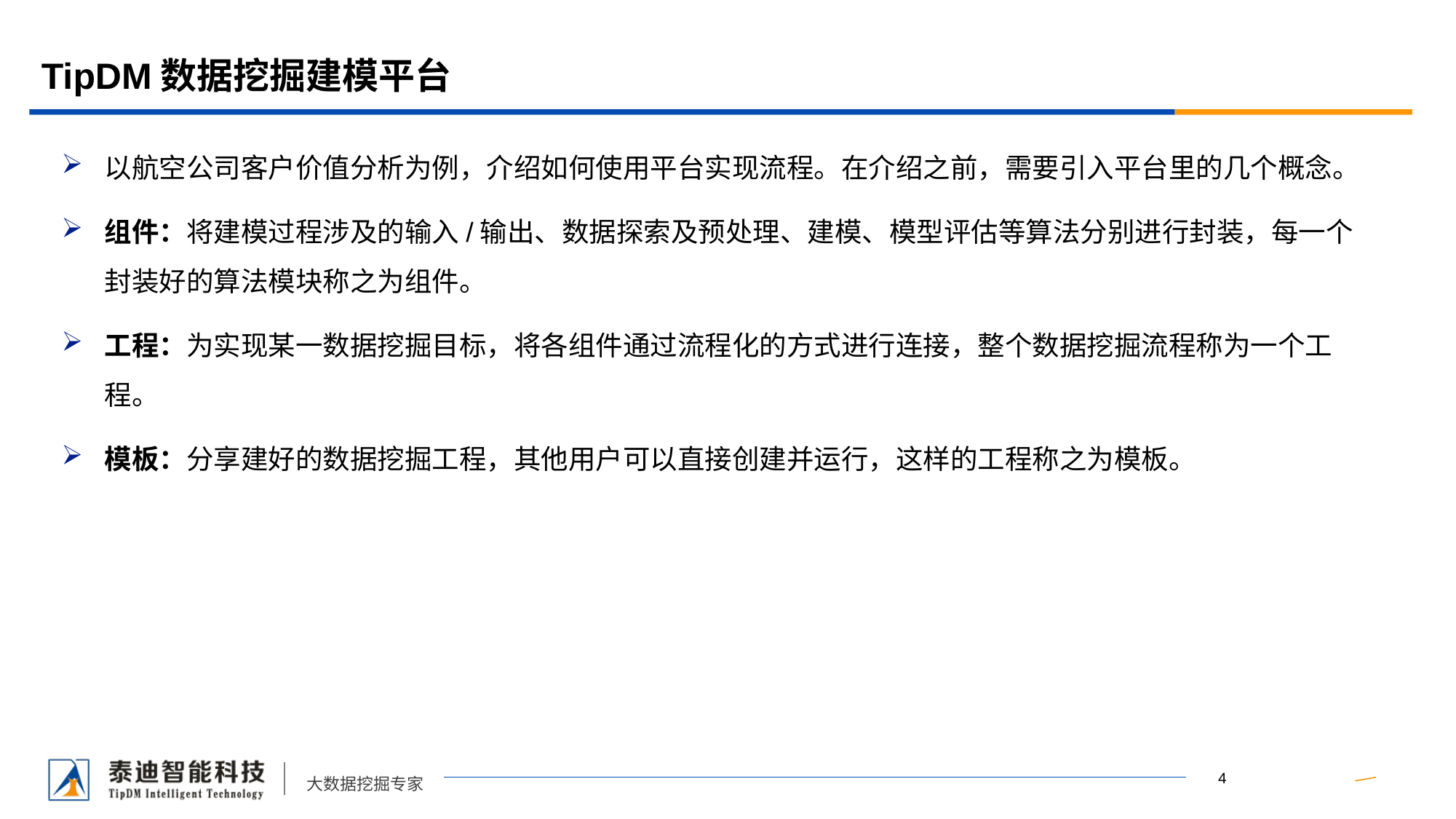

# TipDM数据挖掘建模平台
以航空公司客户价值分析为例，介绍如何使用平台实现流程。在介绍之前，需要引入平台里的几个概念。
组件：将建模过程涉及的输入/输出、数据探索及预处理、建模、模型评估等算法分别进行封装，每一个封装好的算法模块称之为组件。
工程：为实现某一数据挖掘目标，将各组件通过流程化的方式进行连接，整个数据挖掘流程称为一个工程。
模板：分享建好的数据挖掘工程，其他用户可以直接创建并运行，这样的工程称之为模板。